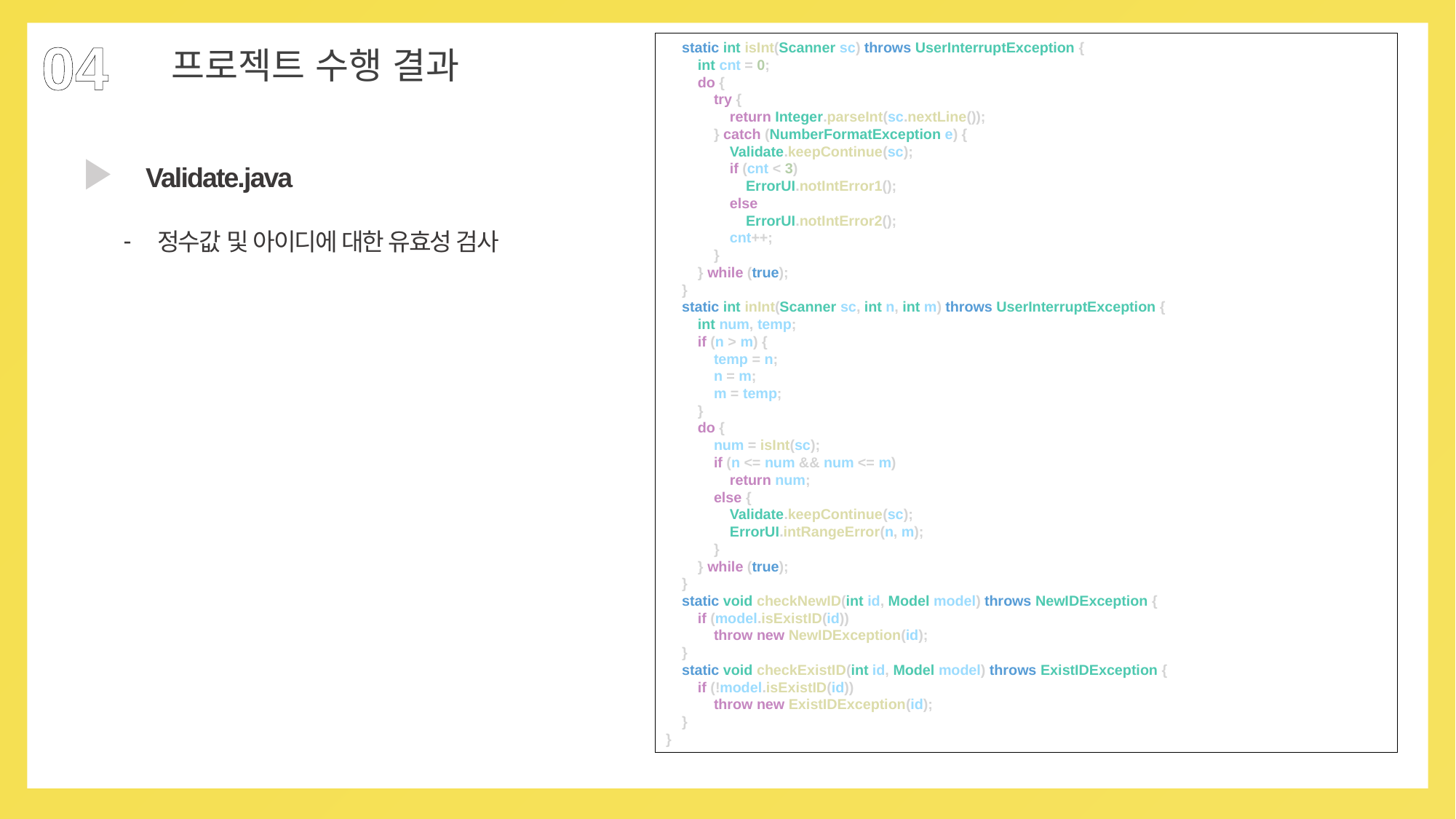

04
    static int isInt(Scanner sc) throws UserInterruptException {
        int cnt = 0;
        do {
            try {
                return Integer.parseInt(sc.nextLine());
            } catch (NumberFormatException e) {
                Validate.keepContinue(sc);
                if (cnt < 3)
                    ErrorUI.notIntError1();
                else
                    ErrorUI.notIntError2();
                cnt++;
            }
        } while (true);
    }
    static int inInt(Scanner sc, int n, int m) throws UserInterruptException {
        int num, temp;
        if (n > m) {
            temp = n;
            n = m;
            m = temp;
        }
        do {
            num = isInt(sc);
            if (n <= num && num <= m)
                return num;
            else {
                Validate.keepContinue(sc);
                ErrorUI.intRangeError(n, m);
            }
        } while (true);
    }
    static void checkNewID(int id, Model model) throws NewIDException {
        if (model.isExistID(id))
            throw new NewIDException(id);
    }
    static void checkExistID(int id, Model model) throws ExistIDException {
        if (!model.isExistID(id))
            throw new ExistIDException(id);
    }
}
프로젝트 수행 결과
▶
Validate.java

정수값 및 아이디에 대한 유효성 검사